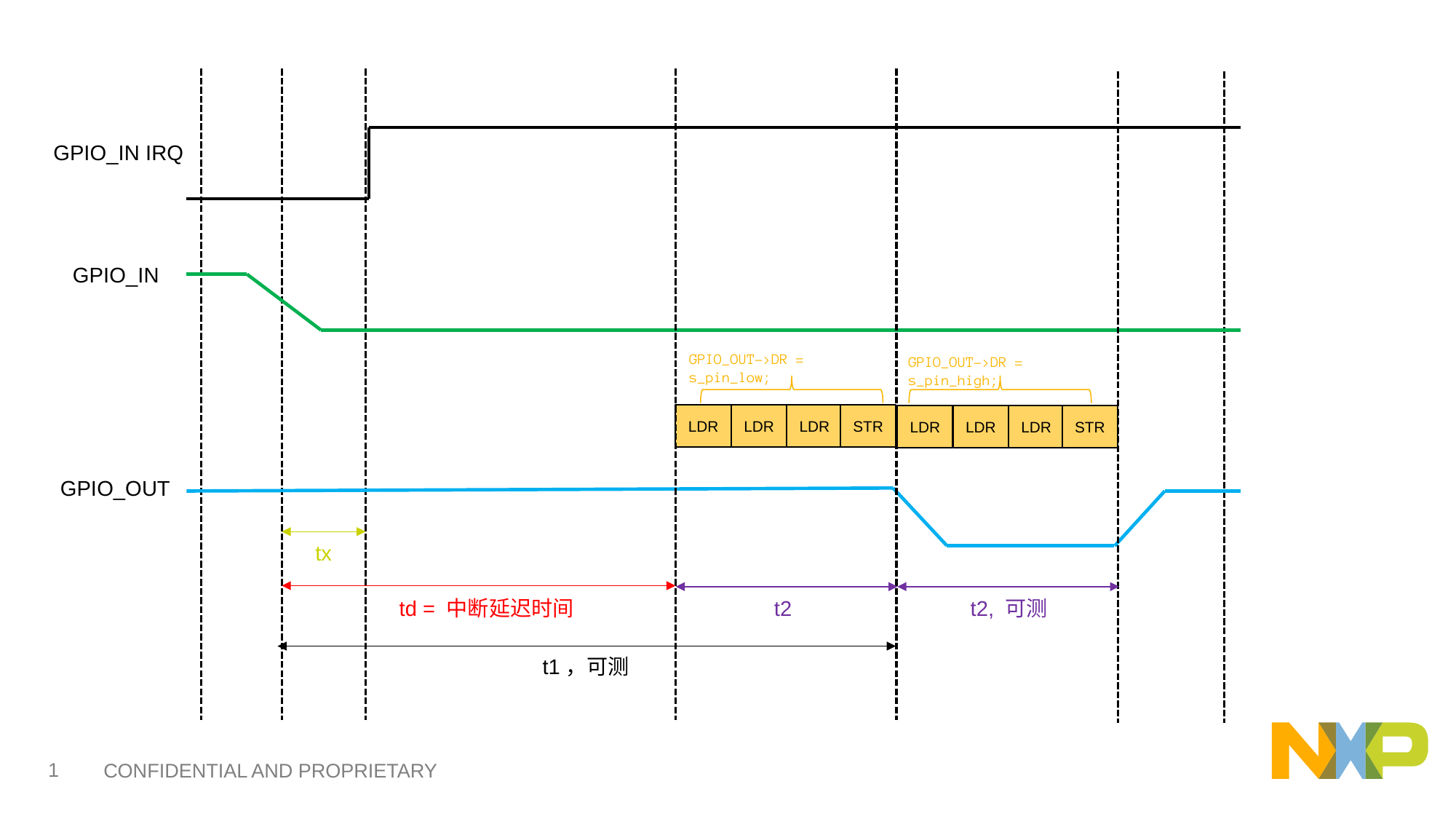

GPIO_IN IRQ
GPIO_IN

GPIO_OUT->DR = s_pin_low;
GPIO_OUT->DR = s_pin_high;
LDR
STR
LDR
LDR
LDR
STR
LDR
LDR
GPIO_OUT
tx
t2
td = 中断延迟时间
t2, 可测
t1，可测